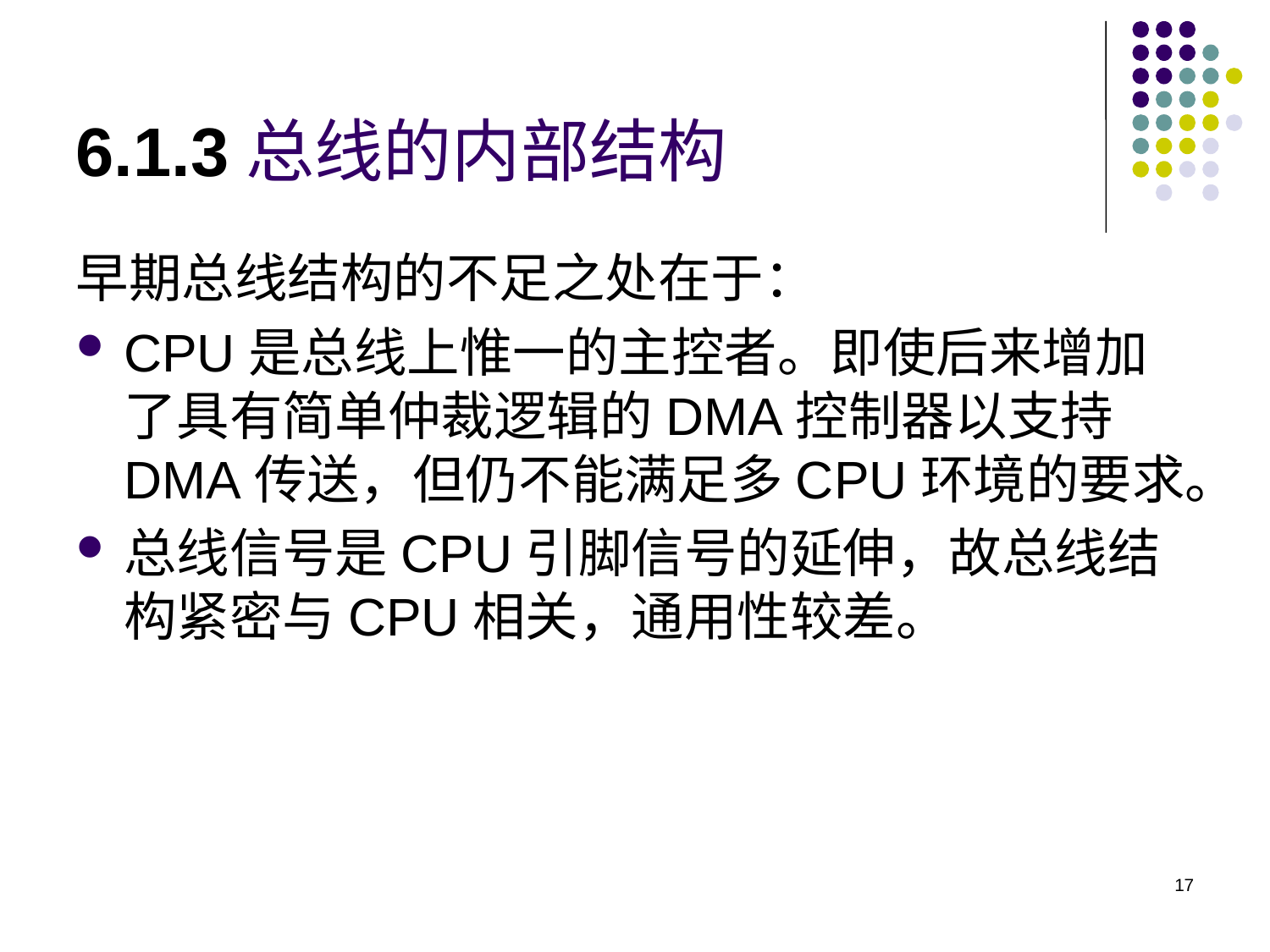

6.1.3总线的内部结构
早期总线结构的不足之处在于：
CPU是总线上惟一的主控者。即使后来增加了具有简单仲裁逻辑的DMA控制器以支持DMA传送，但仍不能满足多CPU环境的要求。
总线信号是CPU引脚信号的延伸，故总线结构紧密与CPU相关，通用性较差。
17